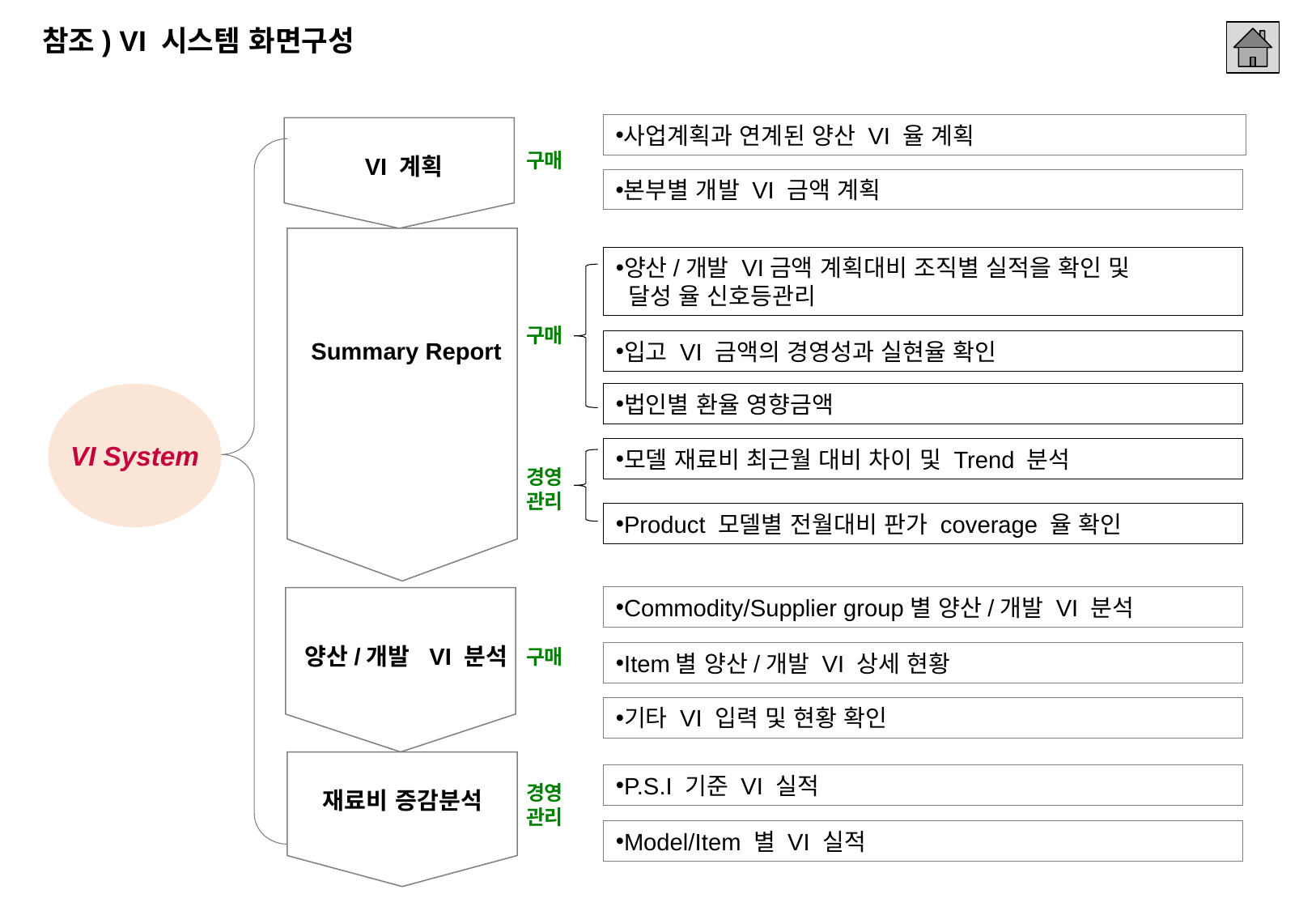

참조) VI 시스템 화면구성

사업계획과 연계된 양산 VI 율 계획
구매
VI 계획

본부별 개발 VI 금액 계획
양산/개발 VI금액 계획대비 조직별 실적을 확인 및
 달성 율 신호등관리

구매
Summary Report
입고 VI 금액의 경영성과 실현율 확인
VI System
법인별 환율 영향금액
모델 재료비 최근월 대비 차이 및 Trend 분석

경영
관리
Product 모델별 전월대비 판가 coverage 율 확인

Commodity/Supplier group별 양산/개발 VI 분석
양산/개발  VI 분석
구매
Item별 양산/개발 VI 상세 현황
기타 VI 입력 및 현황 확인

P.S.I 기준 VI 실적
재료비 증감분석
경영
관리
Model/Item 별 VI 실적